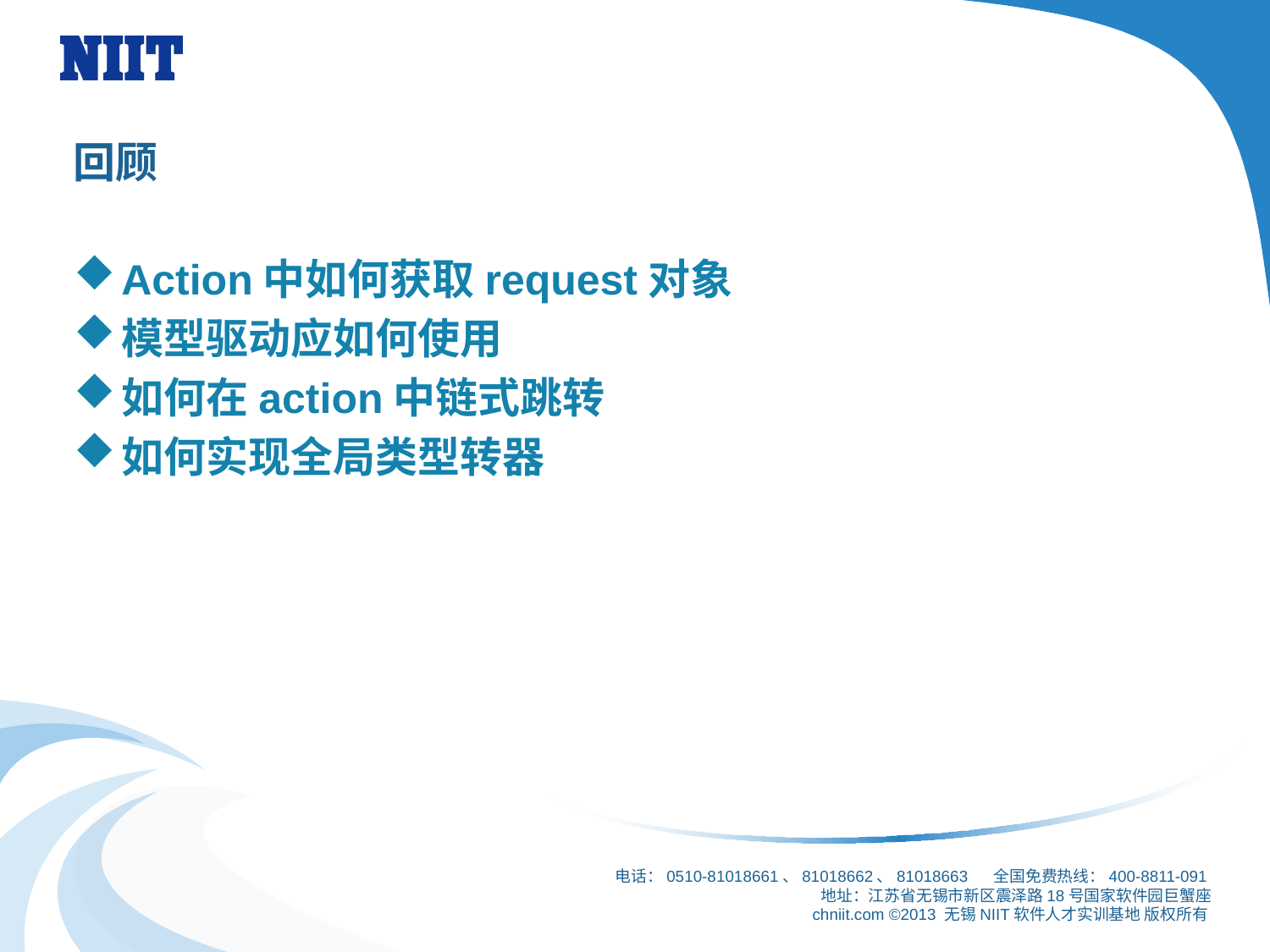

# 回顾
Action中如何获取request对象
模型驱动应如何使用
如何在action中链式跳转
如何实现全局类型转器